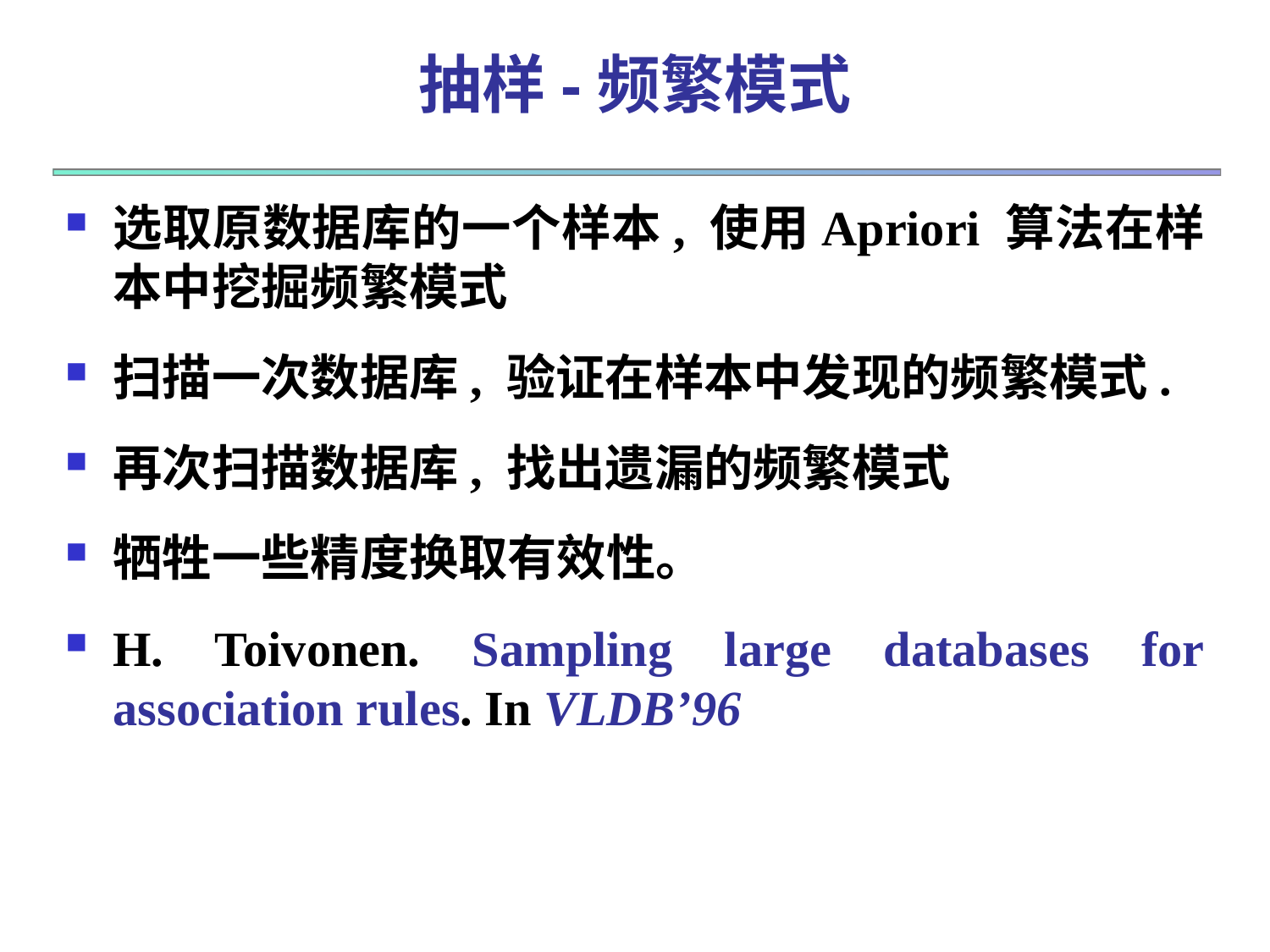

# 抽样-频繁模式
选取原数据库的一个样本, 使用Apriori 算法在样本中挖掘频繁模式
扫描一次数据库, 验证在样本中发现的频繁模式.
再次扫描数据库, 找出遗漏的频繁模式
牺牲一些精度换取有效性。
H. Toivonen. Sampling large databases for association rules. In VLDB’96
35